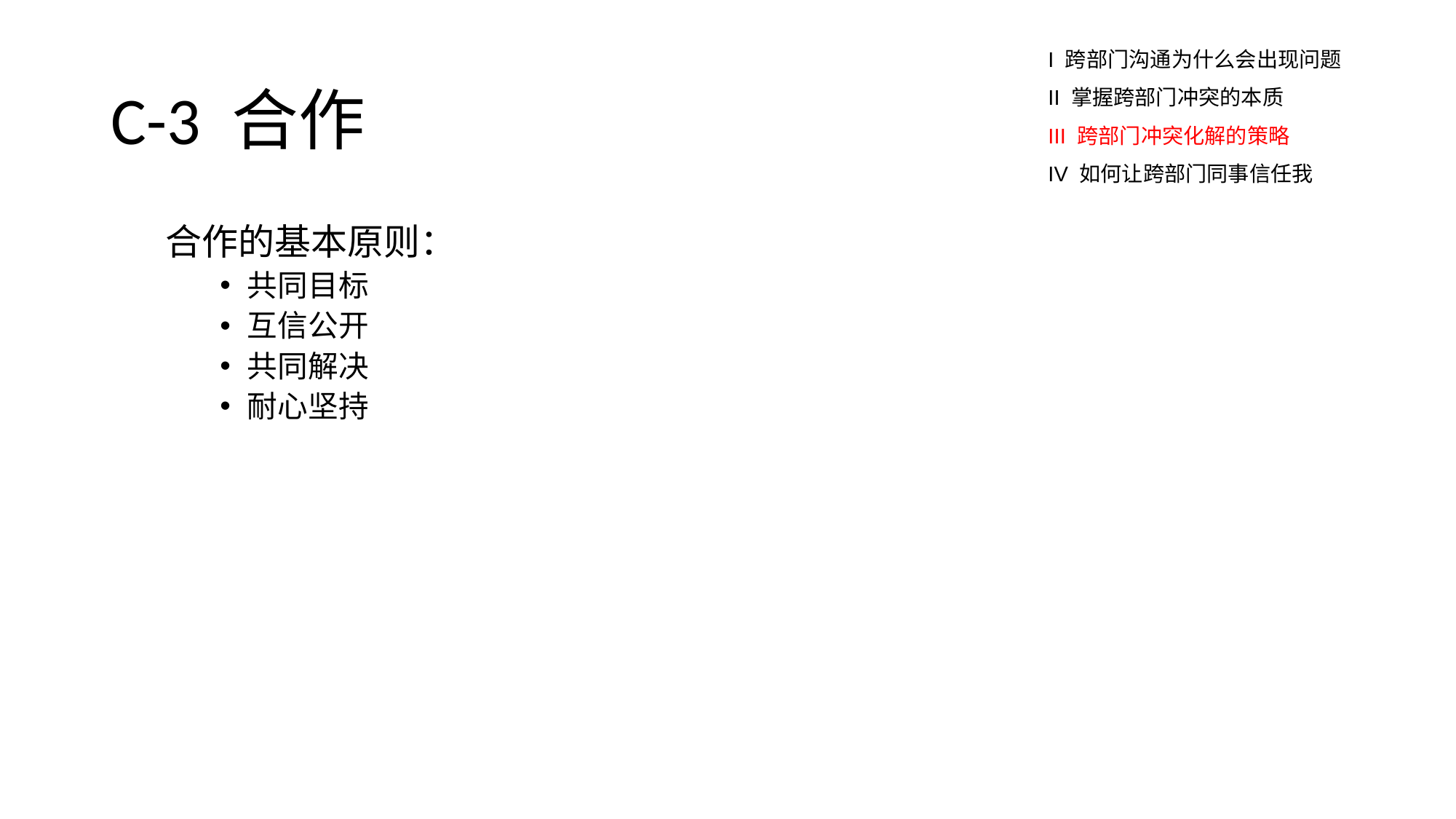

# C-3 合作
I 跨部门沟通为什么会出现问题
II 掌握跨部门冲突的本质
III 跨部门冲突化解的策略
IV 如何让跨部门同事信任我
合作的基本原则：
共同目标
互信公开
共同解决
耐心坚持